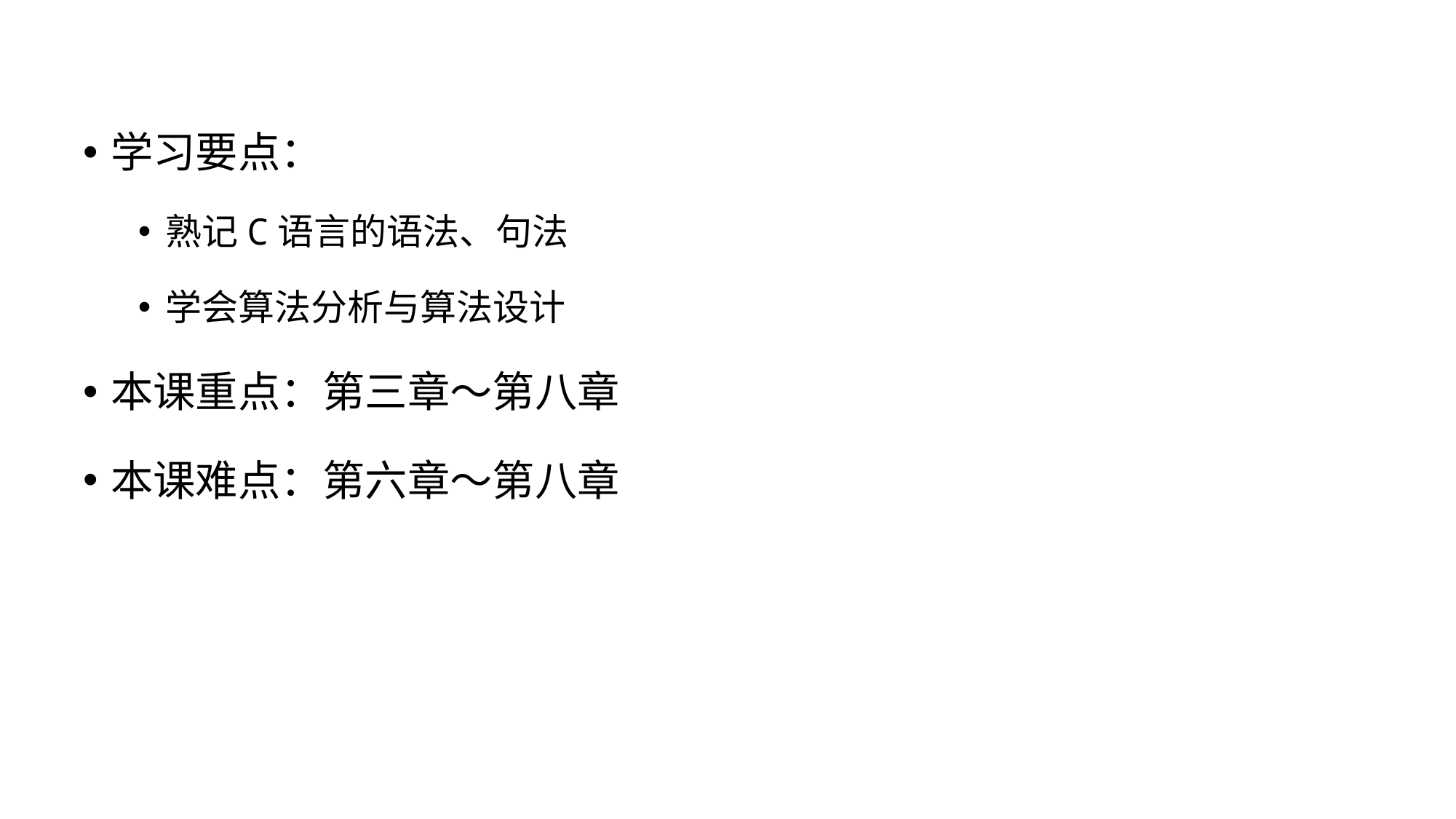

学习要点：
熟记C语言的语法、句法
学会算法分析与算法设计
本课重点：第三章～第八章
本课难点：第六章～第八章